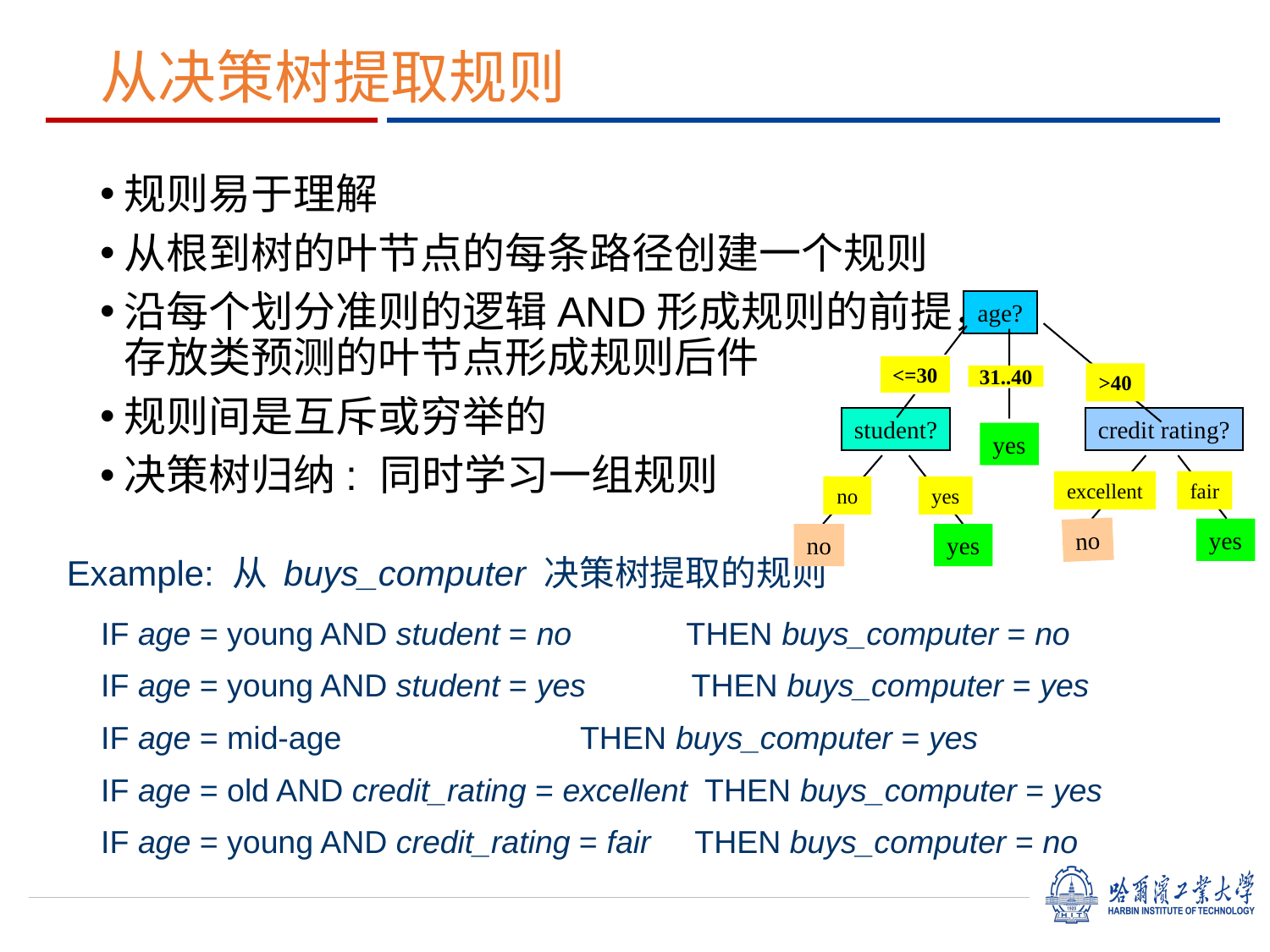

# 从决策树提取规则
规则易于理解
从根到树的叶节点的每条路径创建一个规则
沿每个划分准则的逻辑AND形成规则的前提，存放类预测的叶节点形成规则后件
规则间是互斥或穷举的
决策树归纳: 同时学习一组规则
age?

<=30
>40
31..40

student?
credit rating?
yes

excellent
fair
no
yes
no
yes
no
yes
   Example: 从 buys_computer 决策树提取的规则
IF age = young AND student = no             THEN buys_computer = no
IF age = young AND student = yes            THEN buys_computer = yes
IF age = mid-age 	                     THEN buys_computer = yes
IF age = old AND credit_rating = excellent  THEN buys_computer = yes
IF age = young AND credit_rating = fair     THEN buys_computer = no